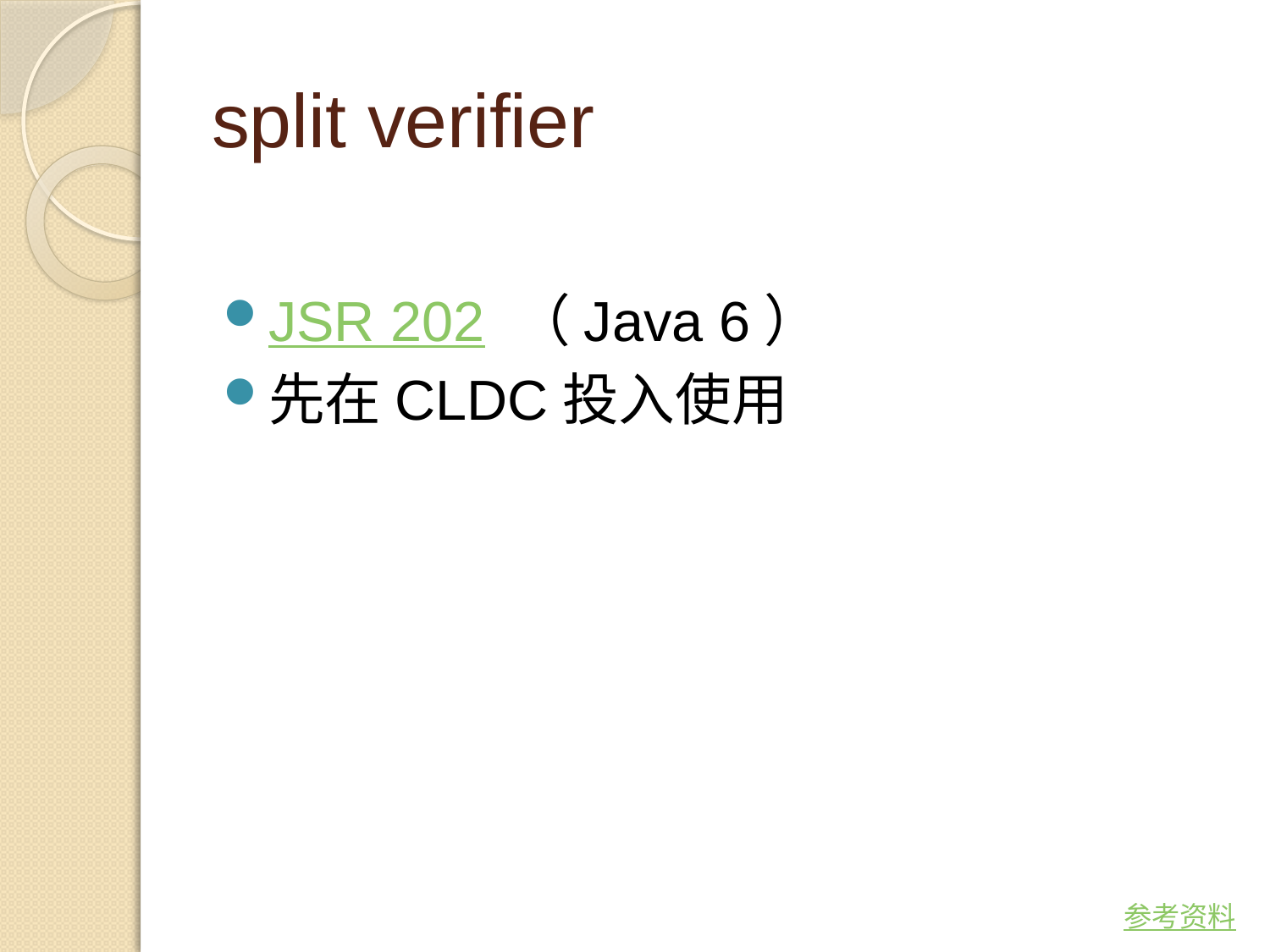

# split verifier

JSR 202 （Java 6）
先在CLDC投入使用
参考资料